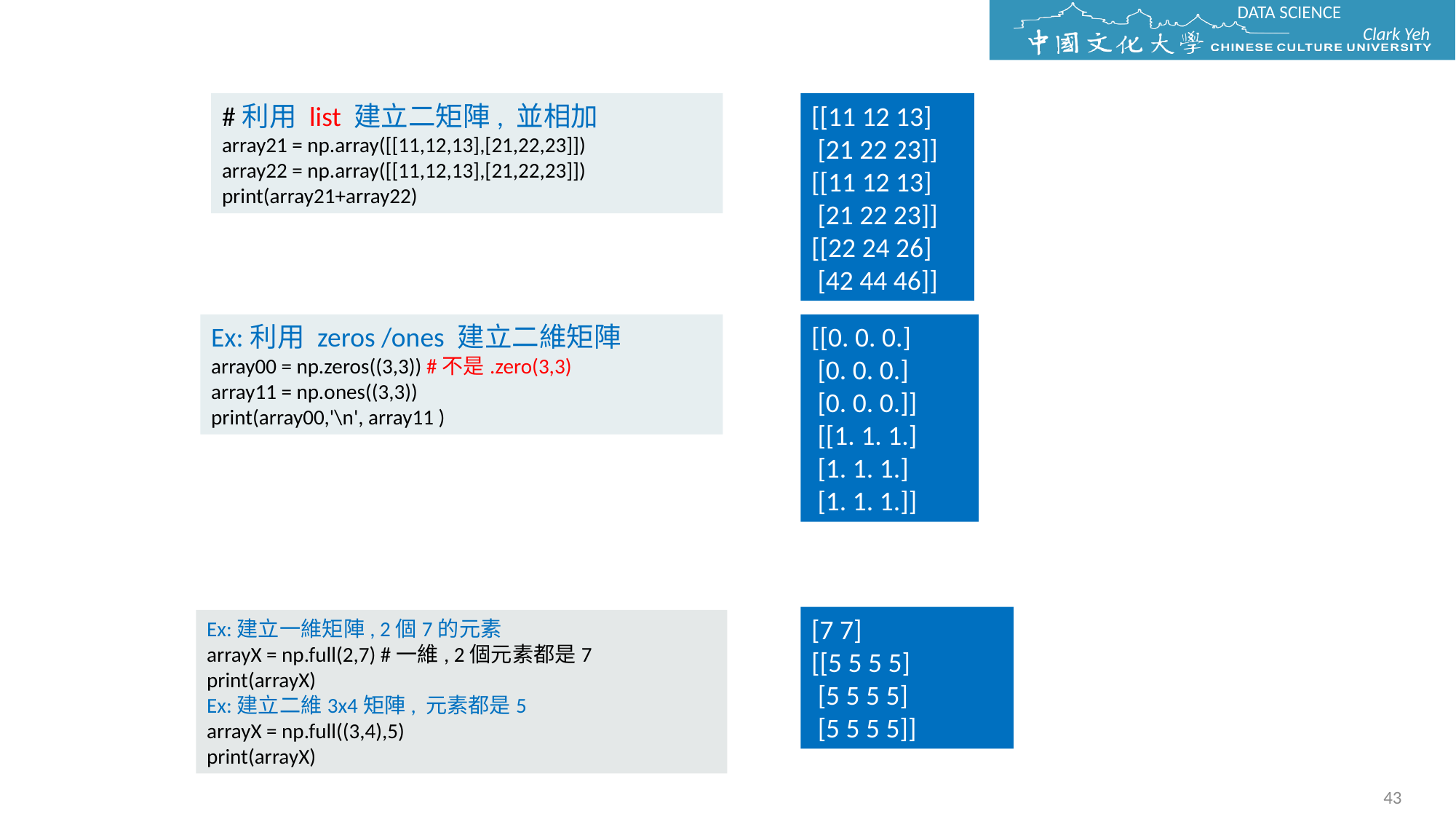

#利用 list 建立二矩陣, 並相加
array21 = np.array([[11,12,13],[21,22,23]])
array22 = np.array([[11,12,13],[21,22,23]])
print(array21+array22)
[[11 12 13]
 [21 22 23]]
[[11 12 13]
 [21 22 23]]
[[22 24 26]
 [42 44 46]]
Ex:利用 zeros /ones 建立二維矩陣
array00 = np.zeros((3,3)) #不是.zero(3,3)
array11 = np.ones((3,3))
print(array00,'\n', array11 )
[[0. 0. 0.]
 [0. 0. 0.]
 [0. 0. 0.]]
 [[1. 1. 1.]
 [1. 1. 1.]
 [1. 1. 1.]]
[7 7]
[[5 5 5 5]
 [5 5 5 5]
 [5 5 5 5]]
Ex:建立一維矩陣, 2個7的元素
arrayX = np.full(2,7) #一維, 2個元素都是7
print(arrayX)
Ex:建立二維3x4矩陣, 元素都是5
arrayX = np.full((3,4),5)
print(arrayX)
43